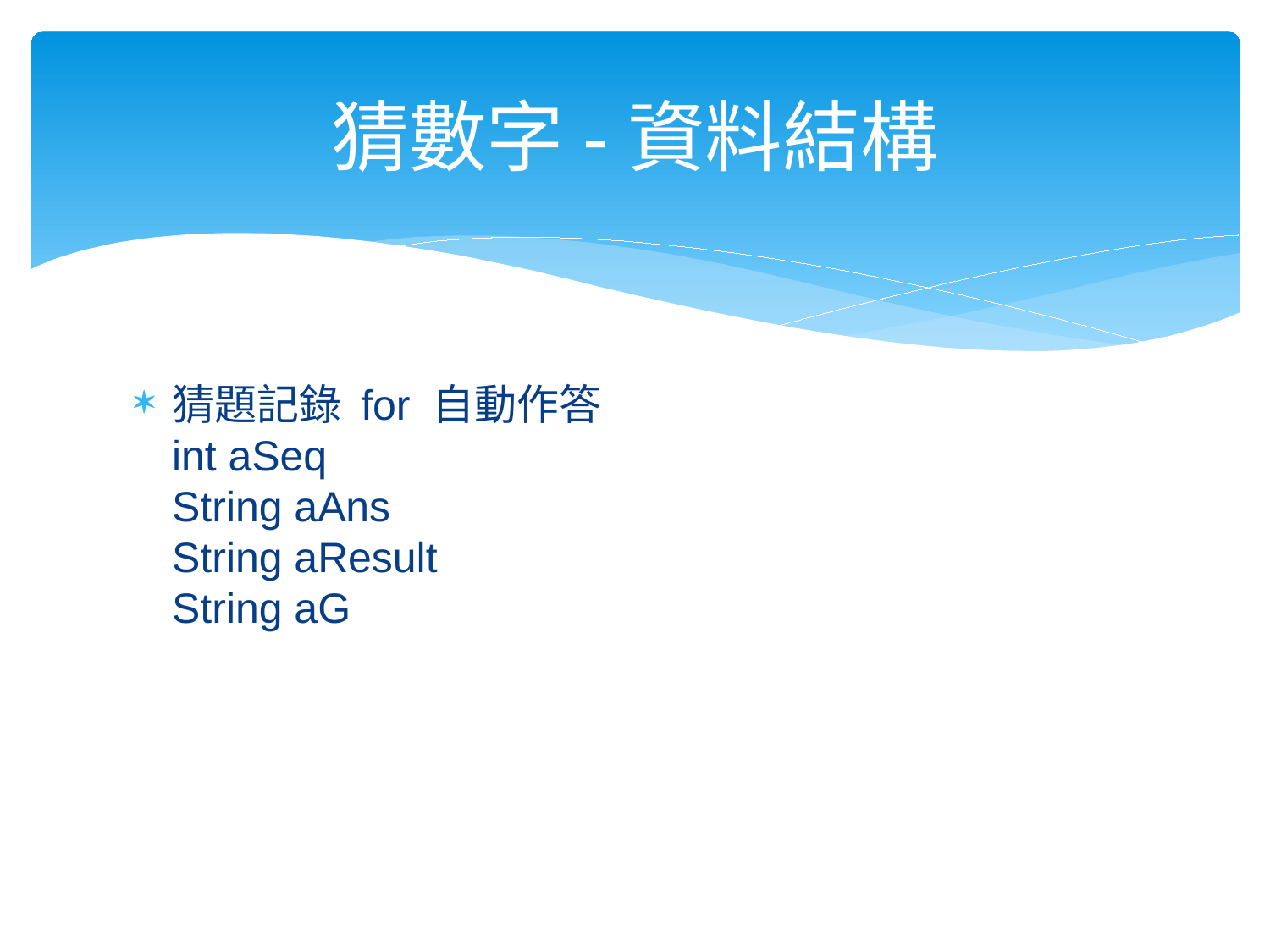

# 猜數字-資料結構
猜題記錄 for 自動作答
int aSeq
String aAns
String aResult
String aG